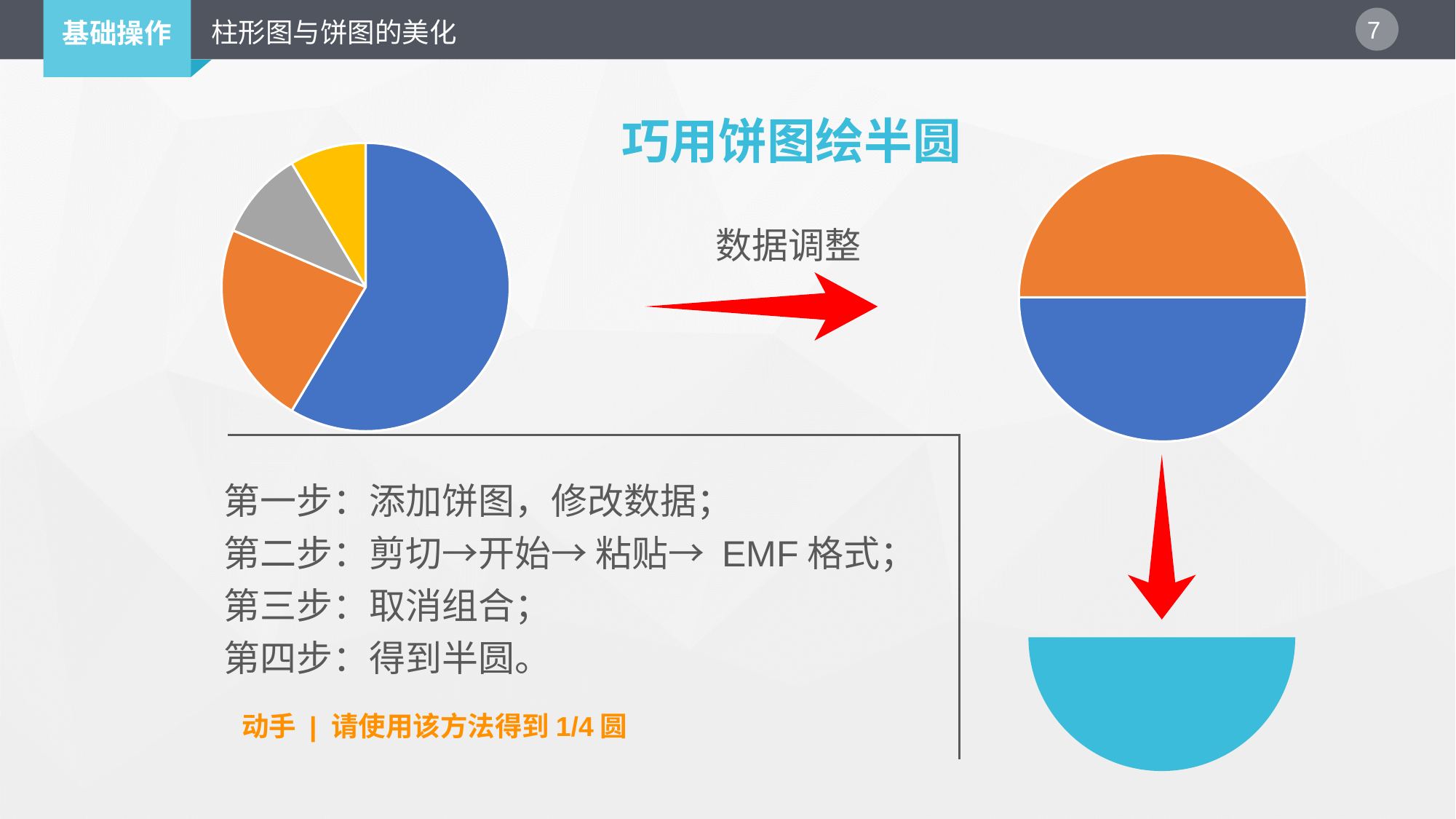

巧用饼图绘半圆

### Chart

| Category | 销售额 |
|---|---|
| 第一季度 | 8.2 |
| 第二季度 | 3.2 |
| 第三季度 | 1.4 |
| 第四季度 | 1.2 |

### Chart

| Category | 销售额 |
|---|---|
| 第一季度 | 1.0 |
| 第二季度 | 1.0 |
数据调整

第一步：添加饼图，修改数据；
第二步：剪切→开始→ 粘贴→ EMF格式；
第三步：取消组合；
第四步：得到半圆。

动手 | 请使用该方法得到1/4圆